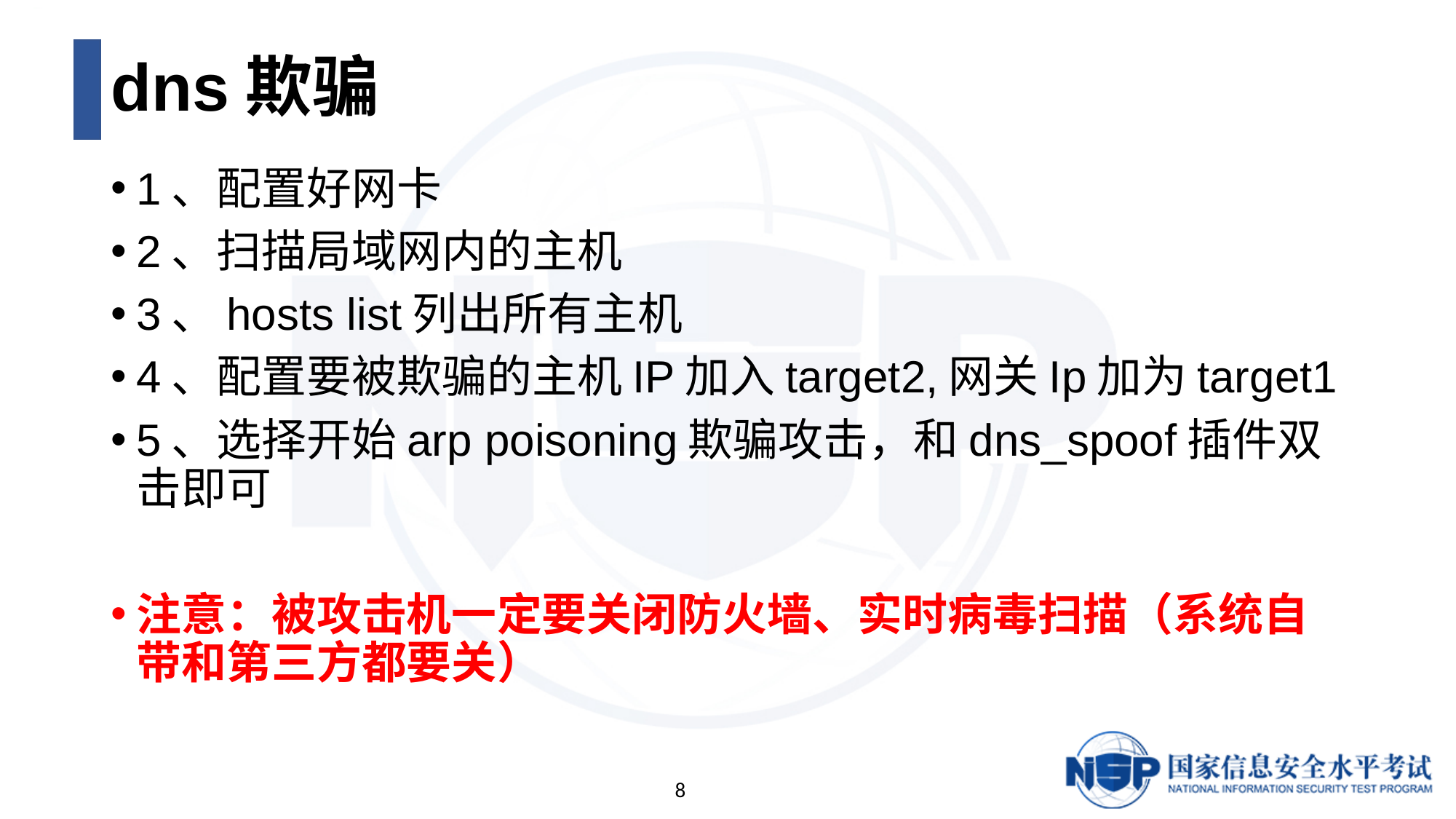

# dns欺骗
1、配置好网卡
2、扫描局域网内的主机
3、hosts list列出所有主机
4、配置要被欺骗的主机IP加入target2,网关Ip加为target1
5、选择开始arp poisoning欺骗攻击，和dns_spoof插件双击即可

注意：被攻击机一定要关闭防火墙、实时病毒扫描（系统自带和第三方都要关）